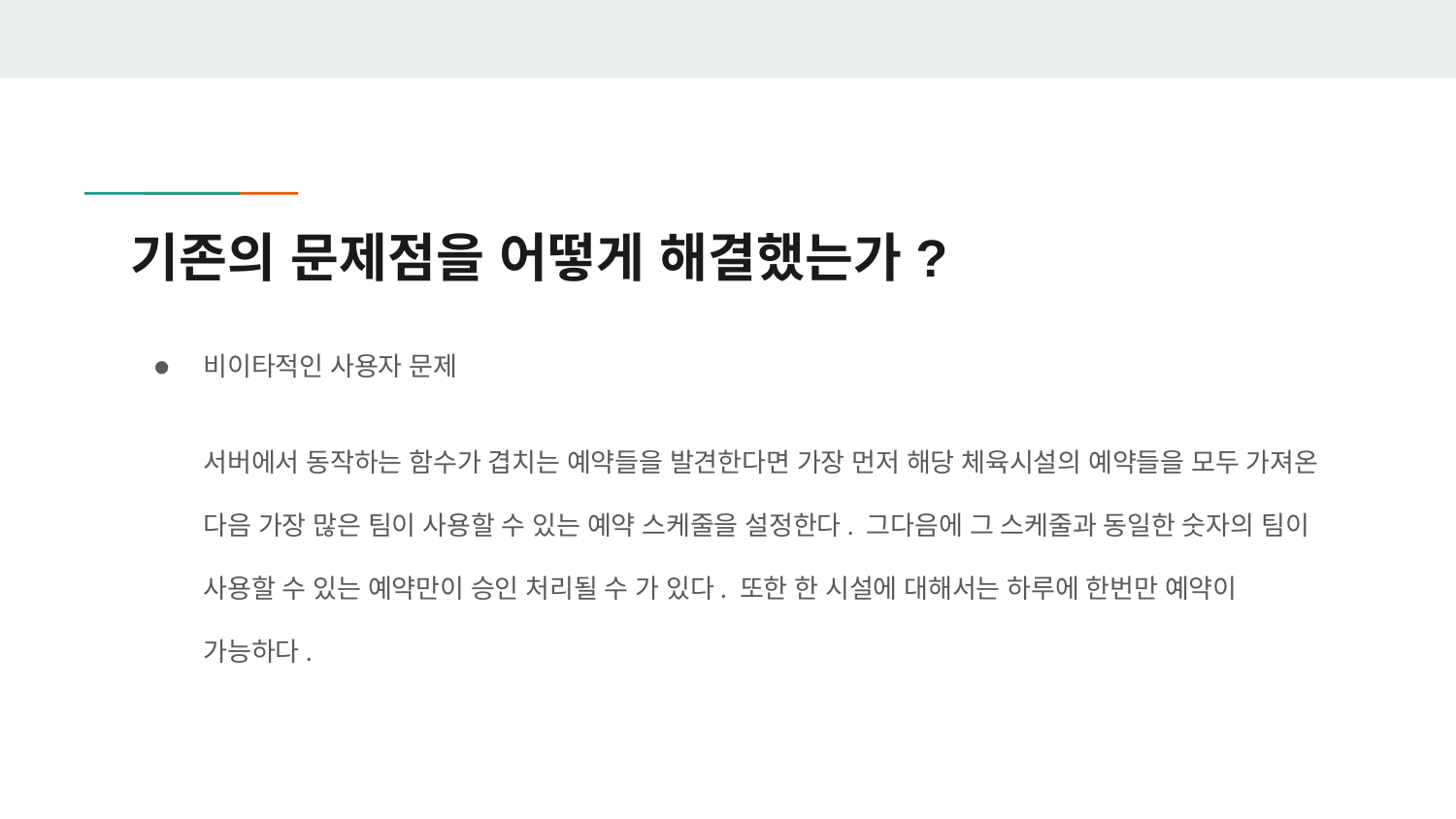

# 기존의 문제점을 어떻게 해결했는가?

비이타적인 사용자 문제
서버에서 동작하는 함수가 겹치는 예약들을 발견한다면 가장 먼저 해당 체육시설의 예약들을 모두 가져온 다음 가장 많은 팀이 사용할 수 있는 예약 스케줄을 설정한다. 그다음에 그 스케줄과 동일한 숫자의 팀이 사용할 수 있는 예약만이 승인 처리될 수 가 있다. 또한 한 시설에 대해서는 하루에 한번만 예약이 가능하다.